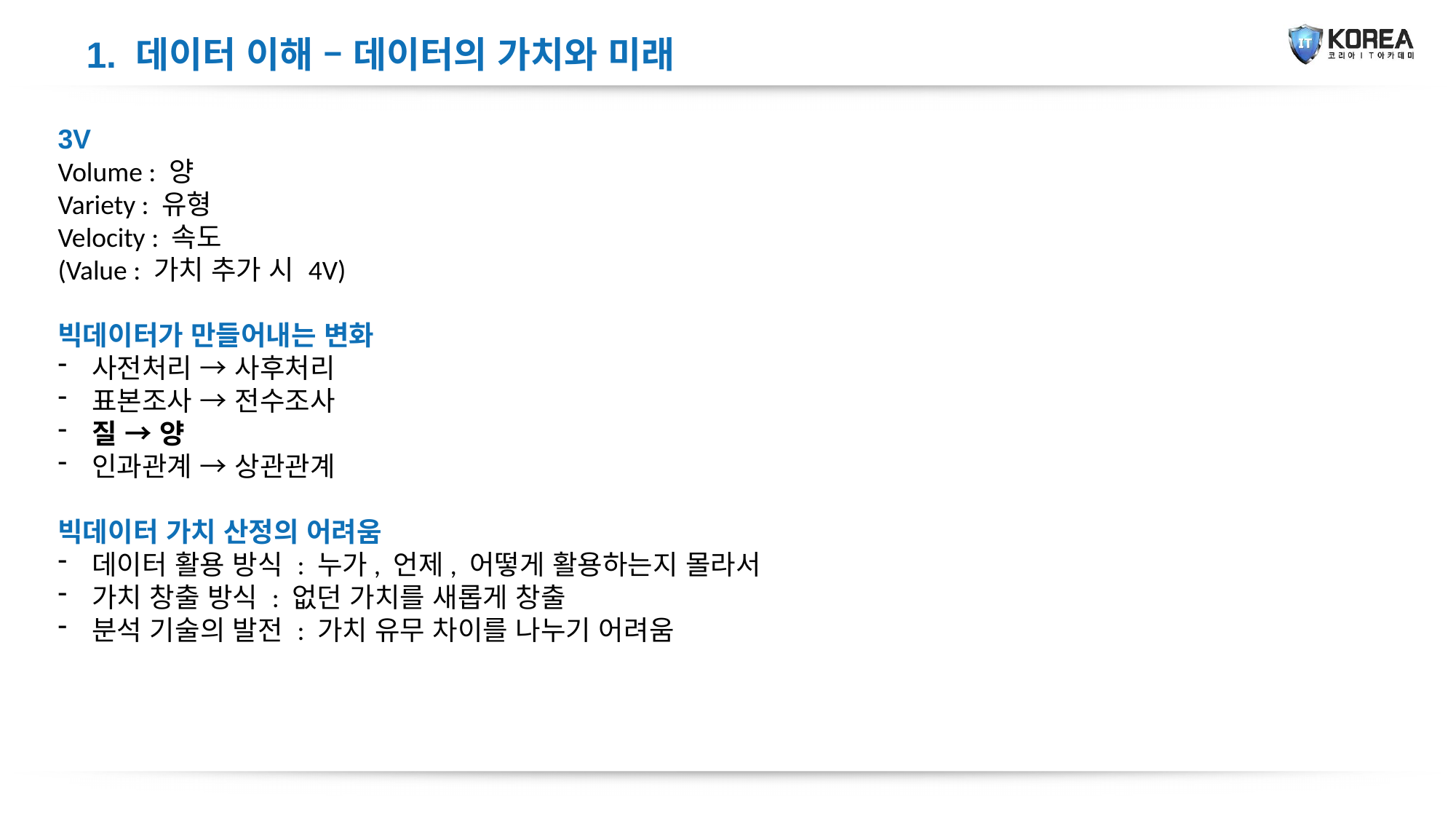

1. 데이터 이해 – 데이터의 가치와 미래
3V
Volume : 양
Variety : 유형
Velocity : 속도
(Value : 가치 추가 시 4V)

빅데이터가 만들어내는 변화
사전처리 → 사후처리
표본조사 → 전수조사
질 → 양
인과관계 → 상관관계

빅데이터 가치 산정의 어려움
데이터 활용 방식 : 누가, 언제, 어떻게 활용하는지 몰라서
가치 창출 방식 : 없던 가치를 새롭게 창출
분석 기술의 발전 : 가치 유무 차이를 나누기 어려움